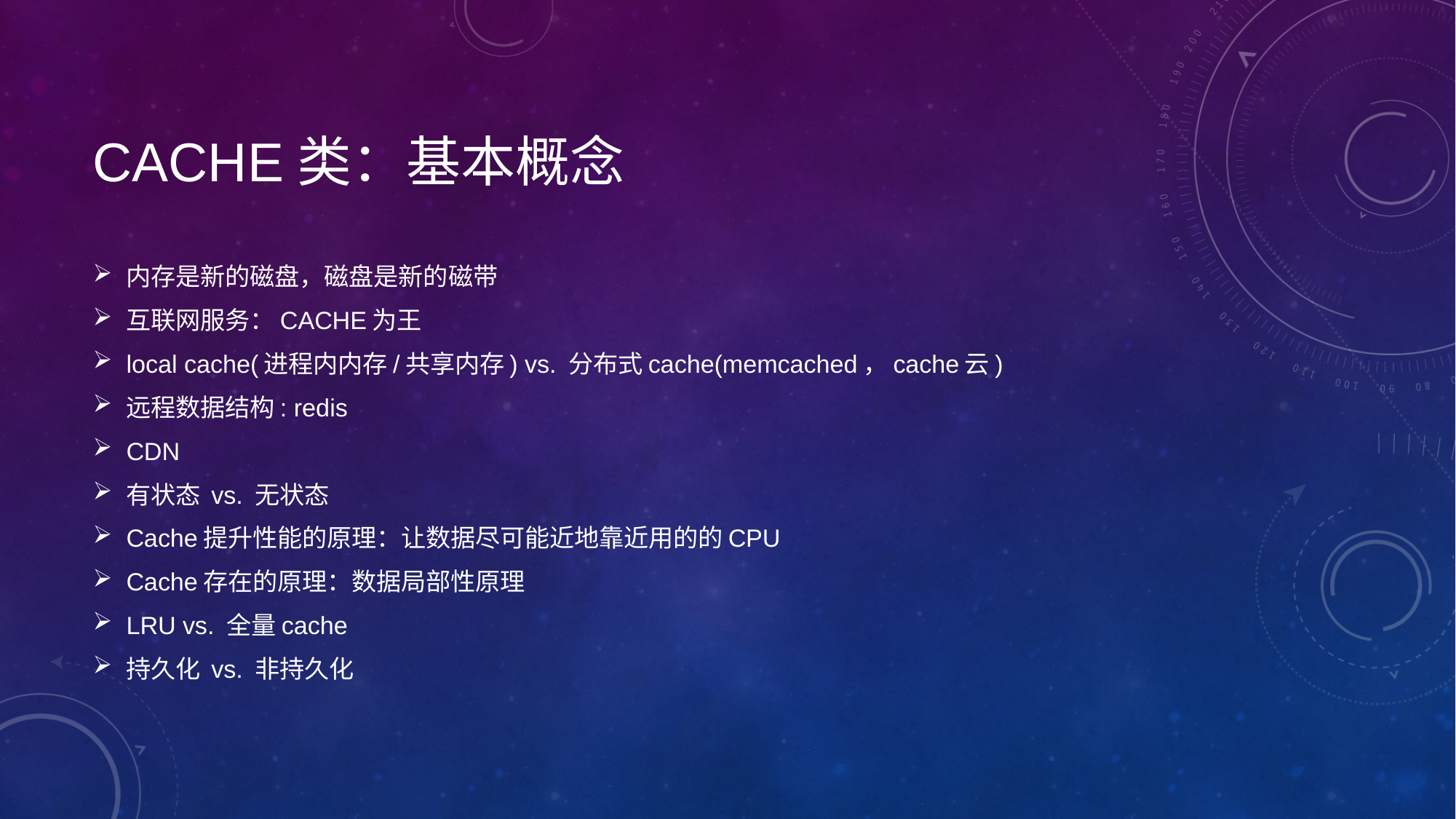

# CACHE类：基本概念
内存是新的磁盘，磁盘是新的磁带
互联网服务：CACHE为王
local cache(进程内内存/共享内存) vs. 分布式cache(memcached，cache云)
远程数据结构: redis
CDN
有状态 vs. 无状态
Cache提升性能的原理：让数据尽可能近地靠近用的的CPU
Cache存在的原理：数据局部性原理
LRU vs. 全量cache
持久化 vs. 非持久化